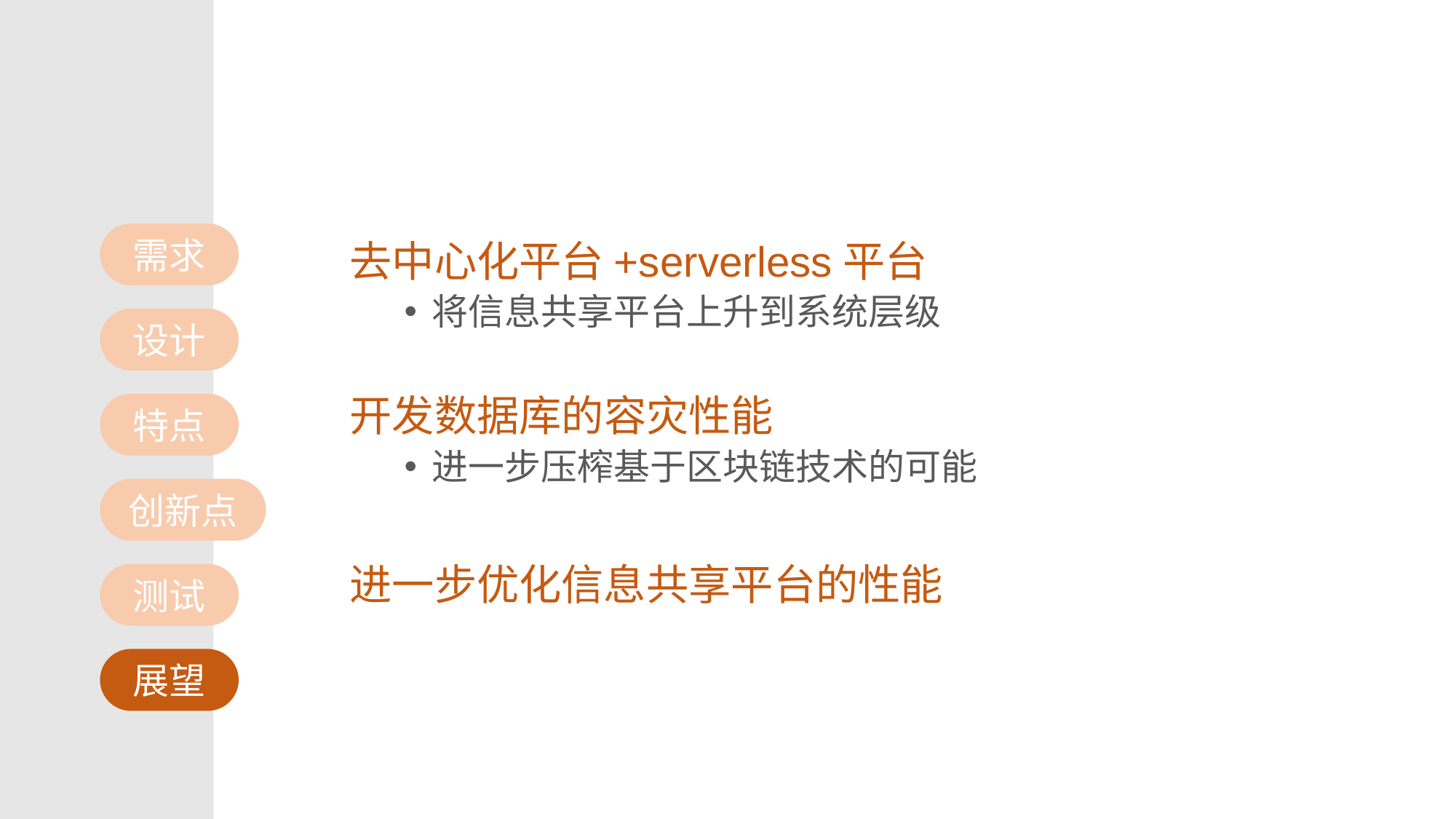

需求
去中心化平台+serverless平台
将信息共享平台上升到系统层级

开发数据库的容灾性能
进一步压榨基于区块链技术的可能

进一步优化信息共享平台的性能

设计
特点
创新点
测试
展望